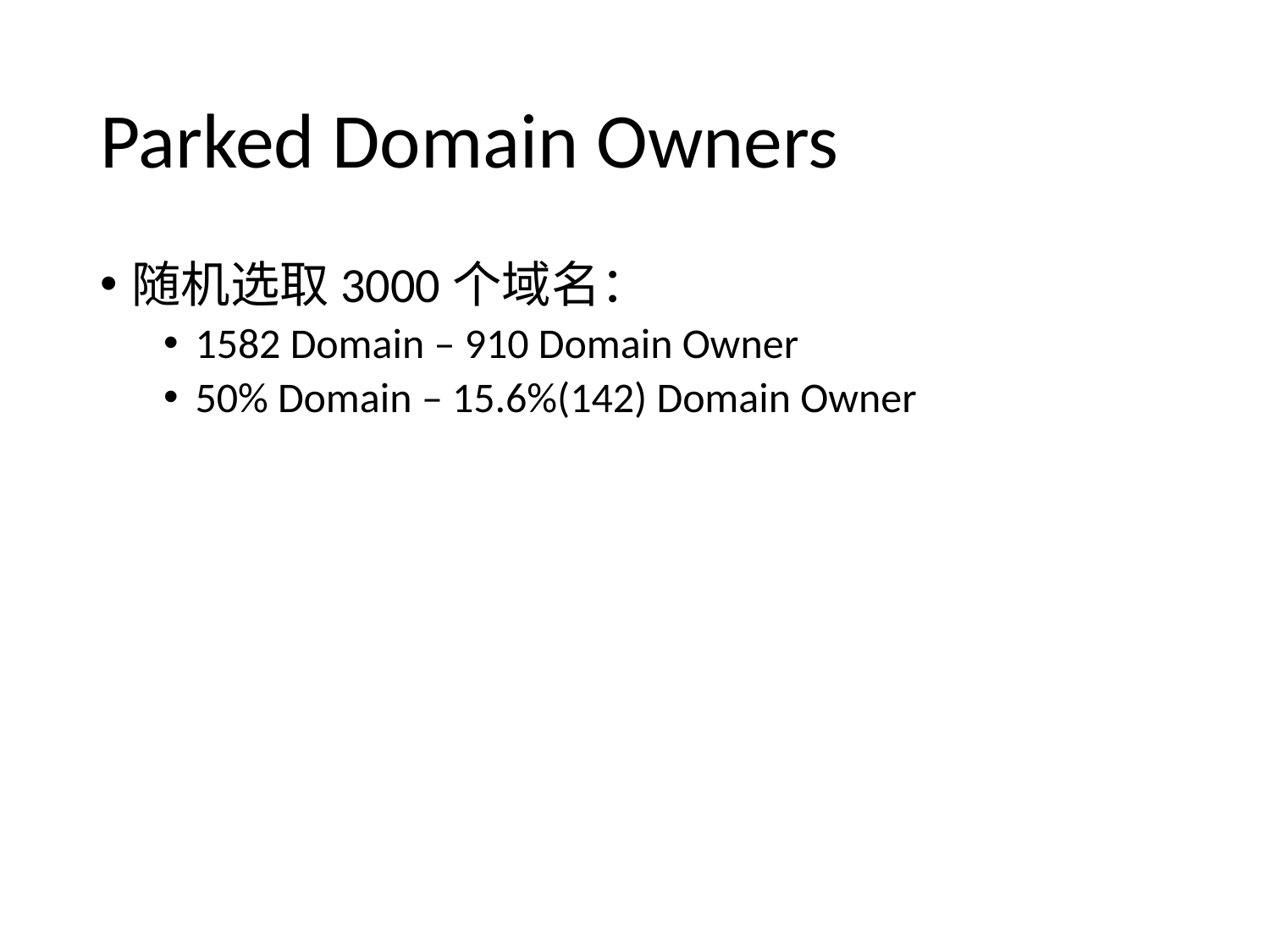

# Parked Domain Owners
随机选取3000个域名：
1582 Domain – 910 Domain Owner
50% Domain – 15.6%(142) Domain Owner